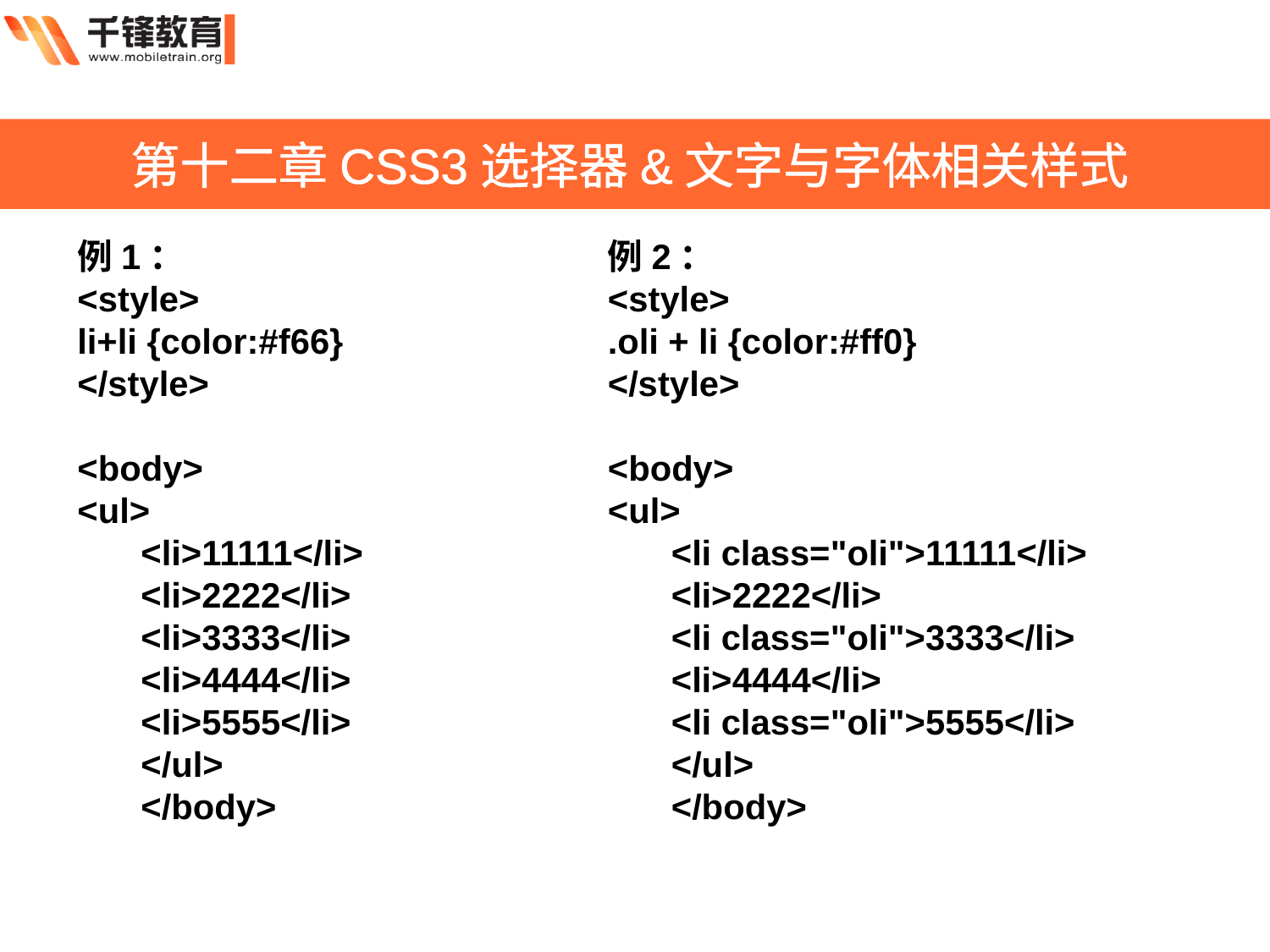

第十二章CSS3选择器&文字与字体相关样式
例1：
<style>
li+li {color:#f66}
</style>

<body>
<ul>
<li>11111</li>
<li>2222</li>
<li>3333</li>
<li>4444</li>
<li>5555</li>
</ul>
</body>

例2：
<style>
.oli + li {color:#ff0}
</style>

<body>
<ul>
<li class="oli">11111</li>
<li>2222</li>
<li class="oli">3333</li>
<li>4444</li>
<li class="oli">5555</li>
</ul>
</body>